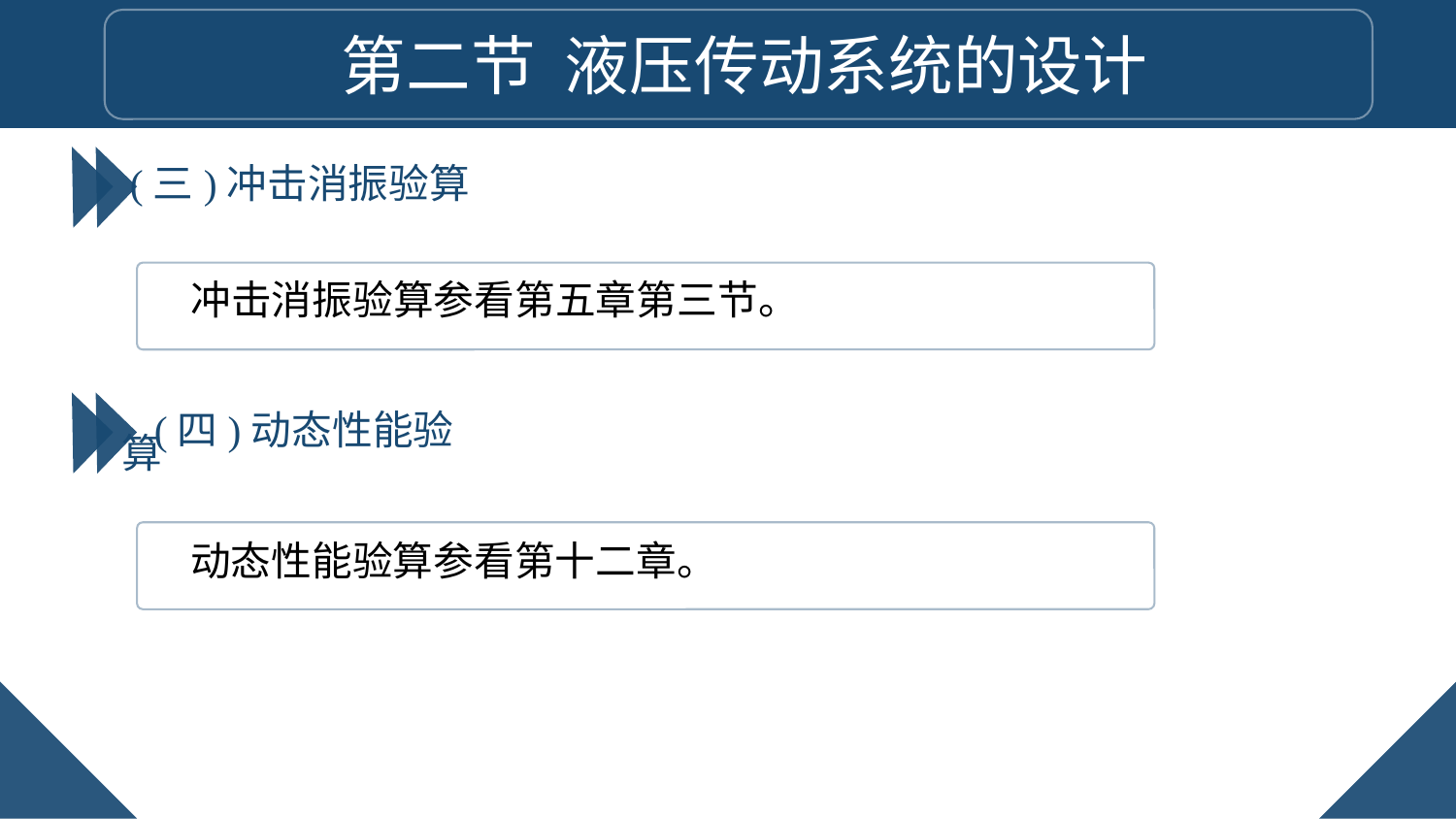

第二节  液压传动系统的设计

(三)冲击消振验算

冲击消振验算参看第五章第三节。

(四)动态性能验算

动态性能验算参看第十二章。